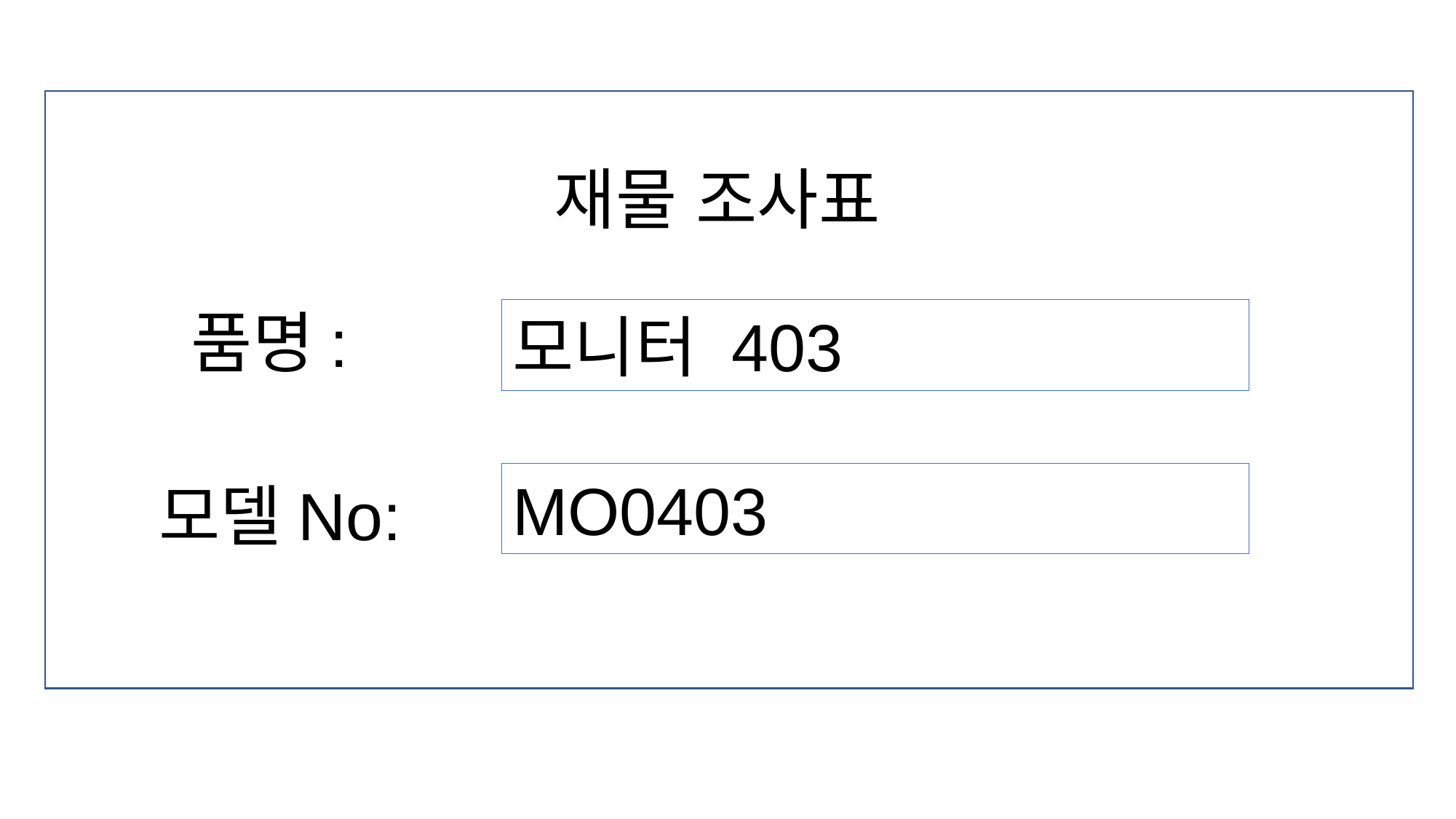

재물 조사표
품명:
모니터 403
MO0403
모델No: